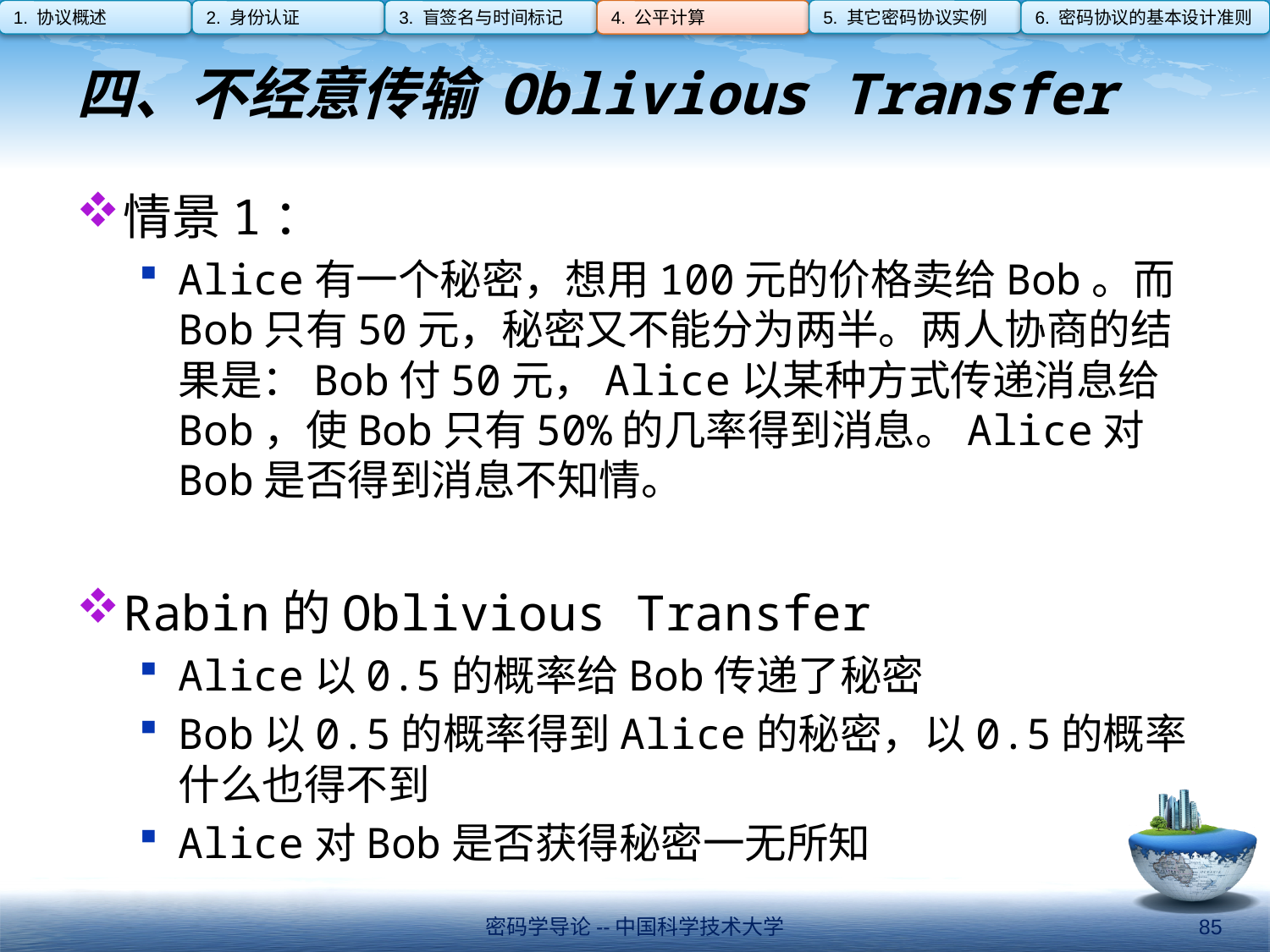

5. 其它密码协议实例
1. 协议概述
2. 身份认证
3. 盲签名与时间标记
4. 公平计算
6. 密码协议的基本设计准则
# 四、不经意传输 Oblivious Transfer
情景1：
Alice有一个秘密，想用100元的价格卖给Bob。而Bob只有50元，秘密又不能分为两半。两人协商的结果是：Bob付50元，Alice以某种方式传递消息给Bob，使Bob只有50%的几率得到消息。Alice对Bob是否得到消息不知情。

Rabin的Oblivious Transfer
Alice以0.5的概率给Bob传递了秘密
Bob以0.5的概率得到Alice的秘密，以0.5的概率什么也得不到
Alice对Bob是否获得秘密一无所知
密码学导论--中国科学技术大学
85